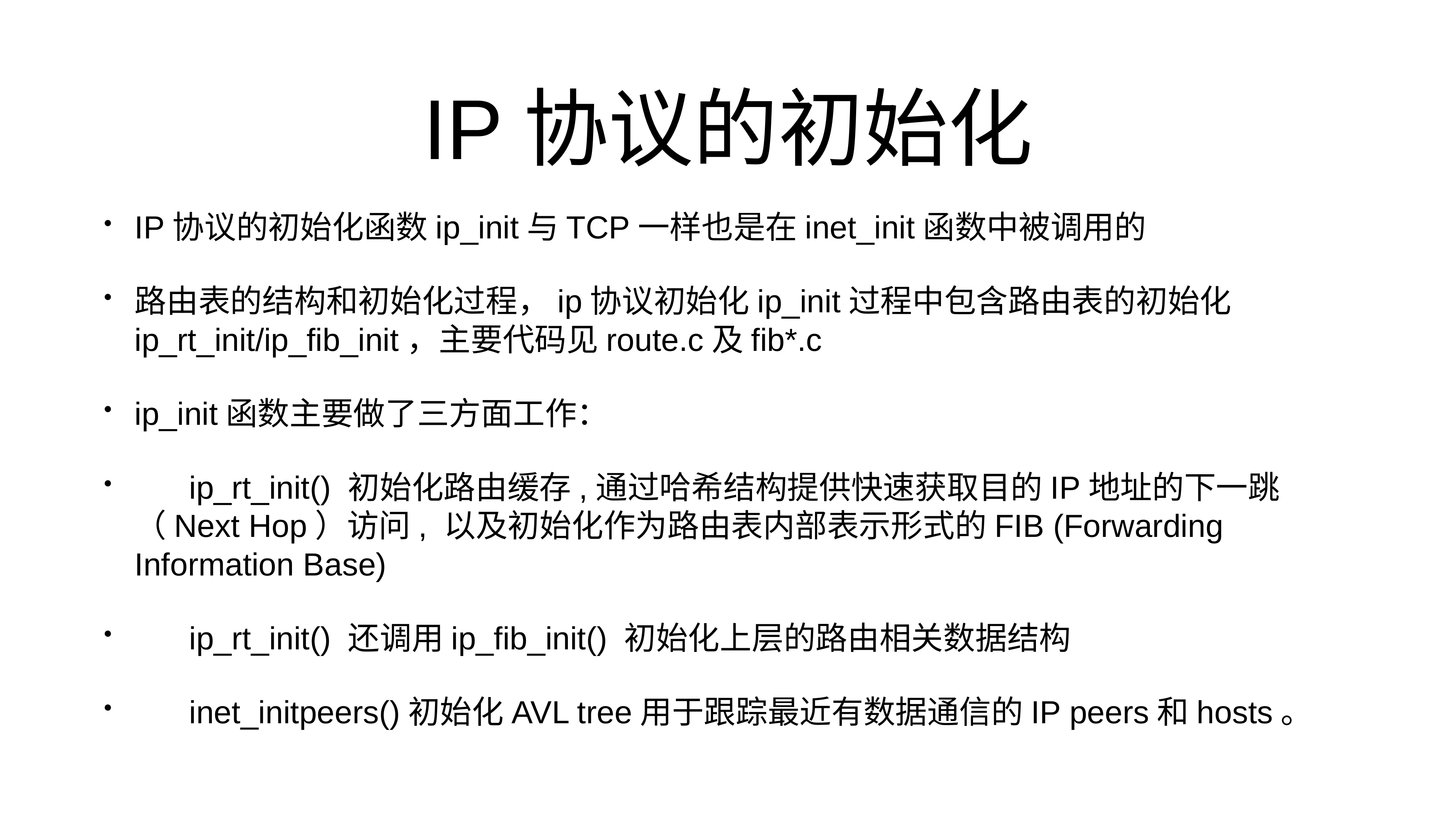

# IP协议的初始化
IP协议的初始化函数ip_init与TCP一样也是在inet_init函数中被调用的
路由表的结构和初始化过程，ip协议初始化ip_init过程中包含路由表的初始化ip_rt_init/ip_fib_init，主要代码见route.c及fib*.c
ip_init函数主要做了三方面工作：
	ip_rt_init() 初始化路由缓存,通过哈希结构提供快速获取目的IP地址的下一跳（Next Hop）访问, 以及初始化作为路由表内部表示形式的FIB (Forwarding Information Base)
	ip_rt_init() 还调用ip_fib_init() 初始化上层的路由相关数据结构
	inet_initpeers()初始化AVL tree用于跟踪最近有数据通信的IP peers和hosts。